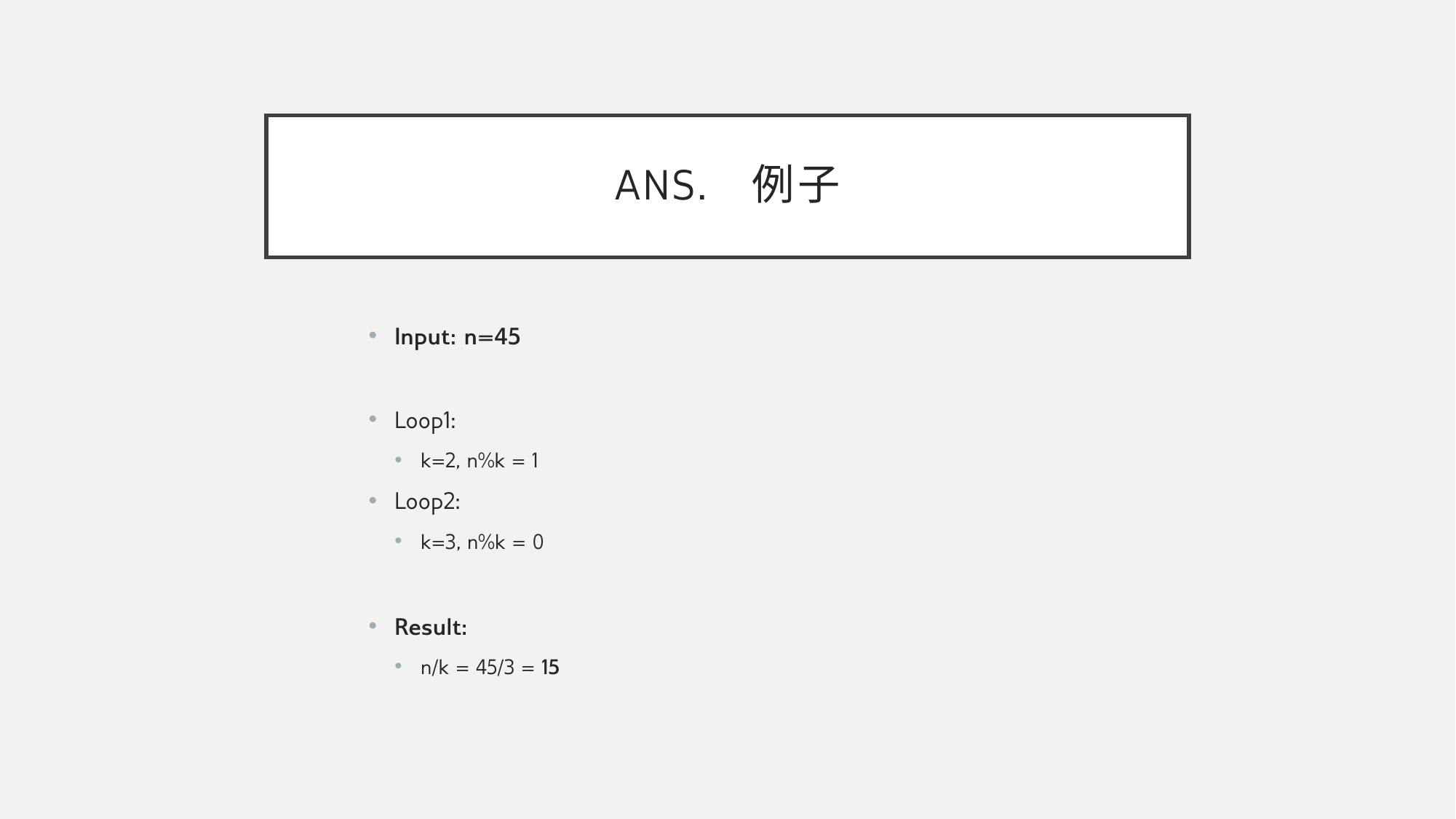

# Ans.  例子
Input: n=45

Loop1:
k=2, n%k = 1
Loop2:
k=3, n%k = 0

Result:
n/k = 45/3 = 15